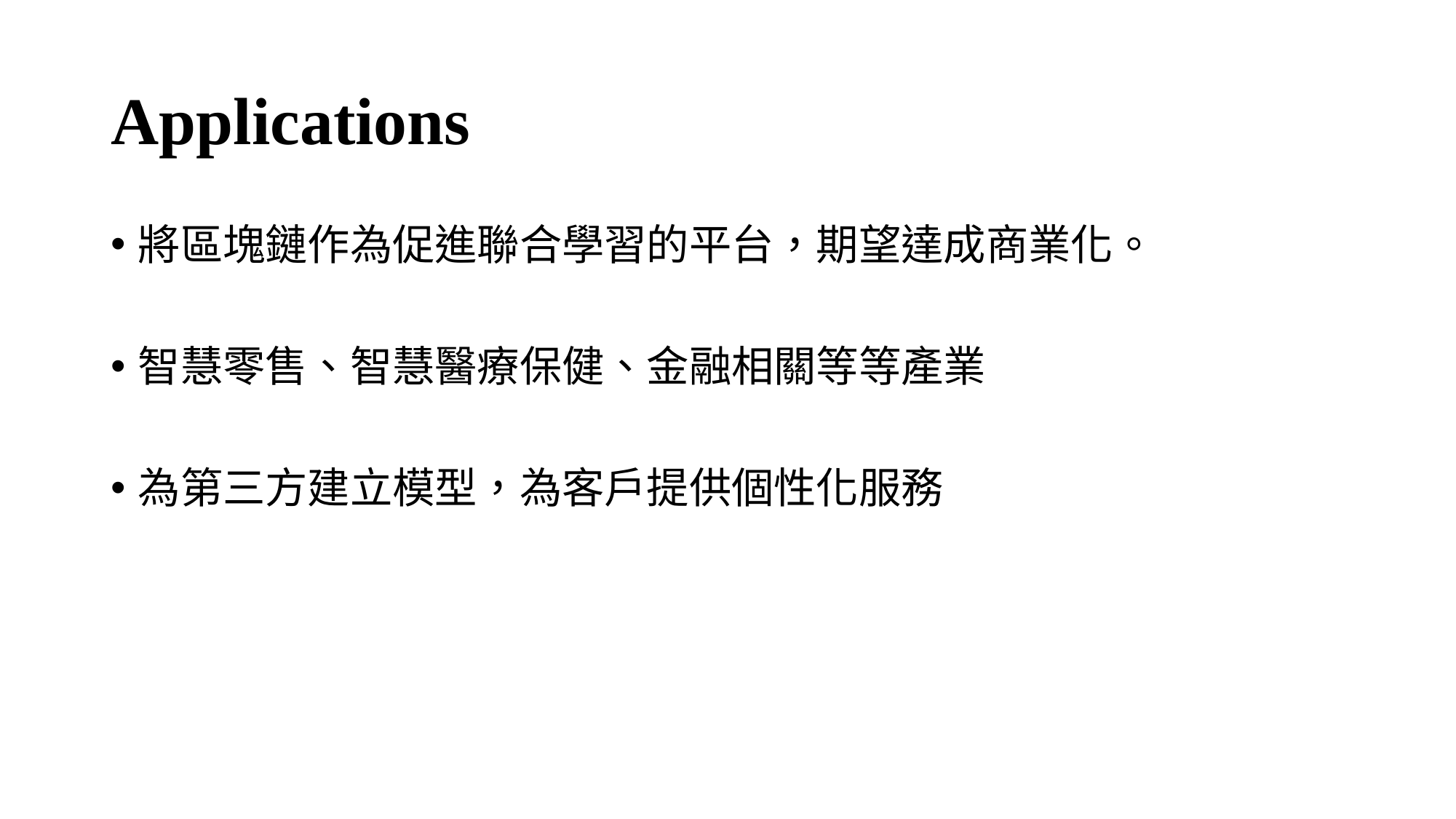

# Applications
將區塊鏈作為促進聯合學習的平台，期望達成商業化。

智慧零售、智慧醫療保健、金融相關等等產業

為第三方建立模型，為客戶提供個性化服務